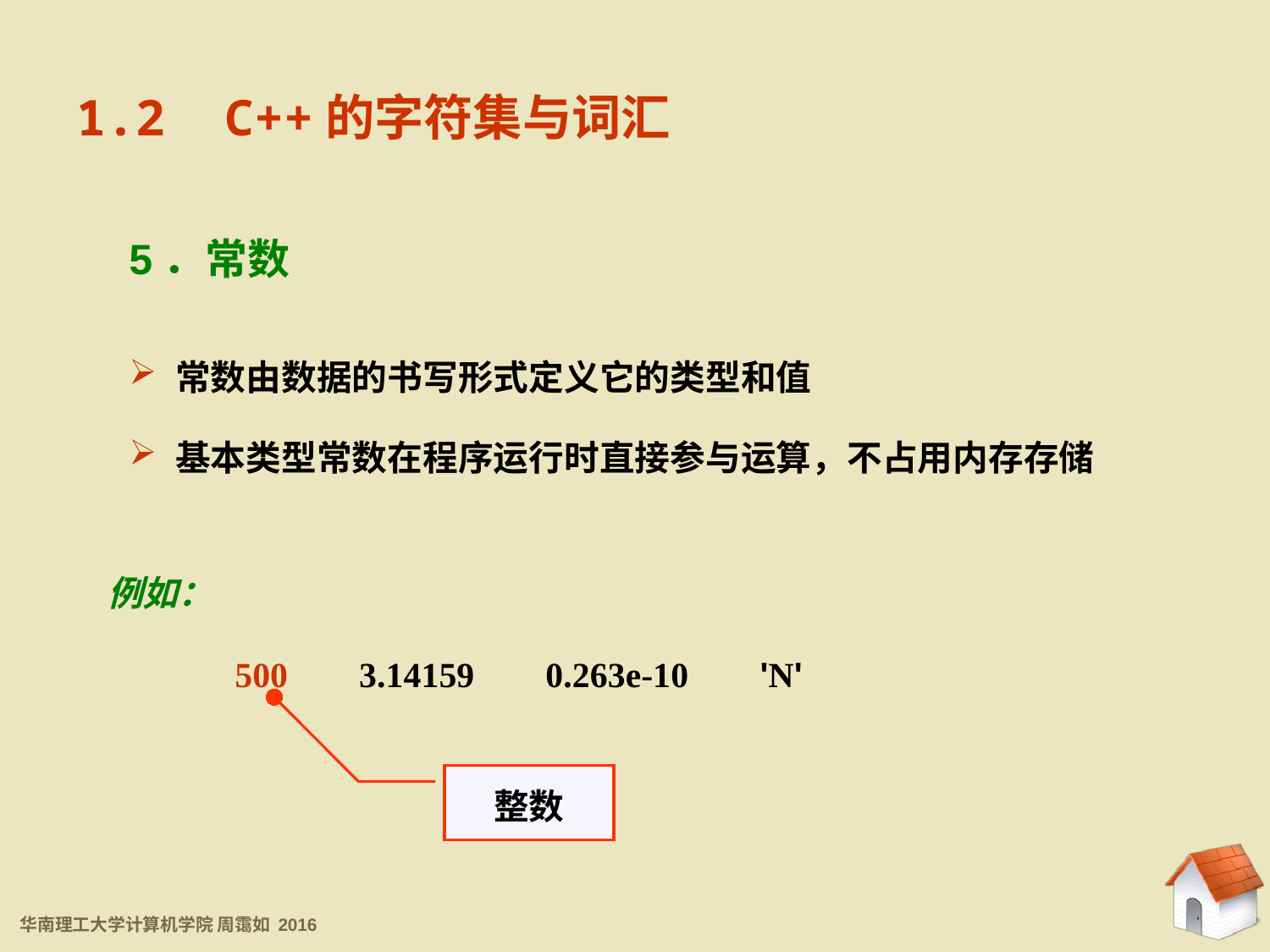

1.2  C++的字符集与词汇
5．常数
 常数由数据的书写形式定义它的类型和值
 基本类型常数在程序运行时直接参与运算，不占用内存存储
例如：
	500        3.14159        0.263e-10        'N'
整数